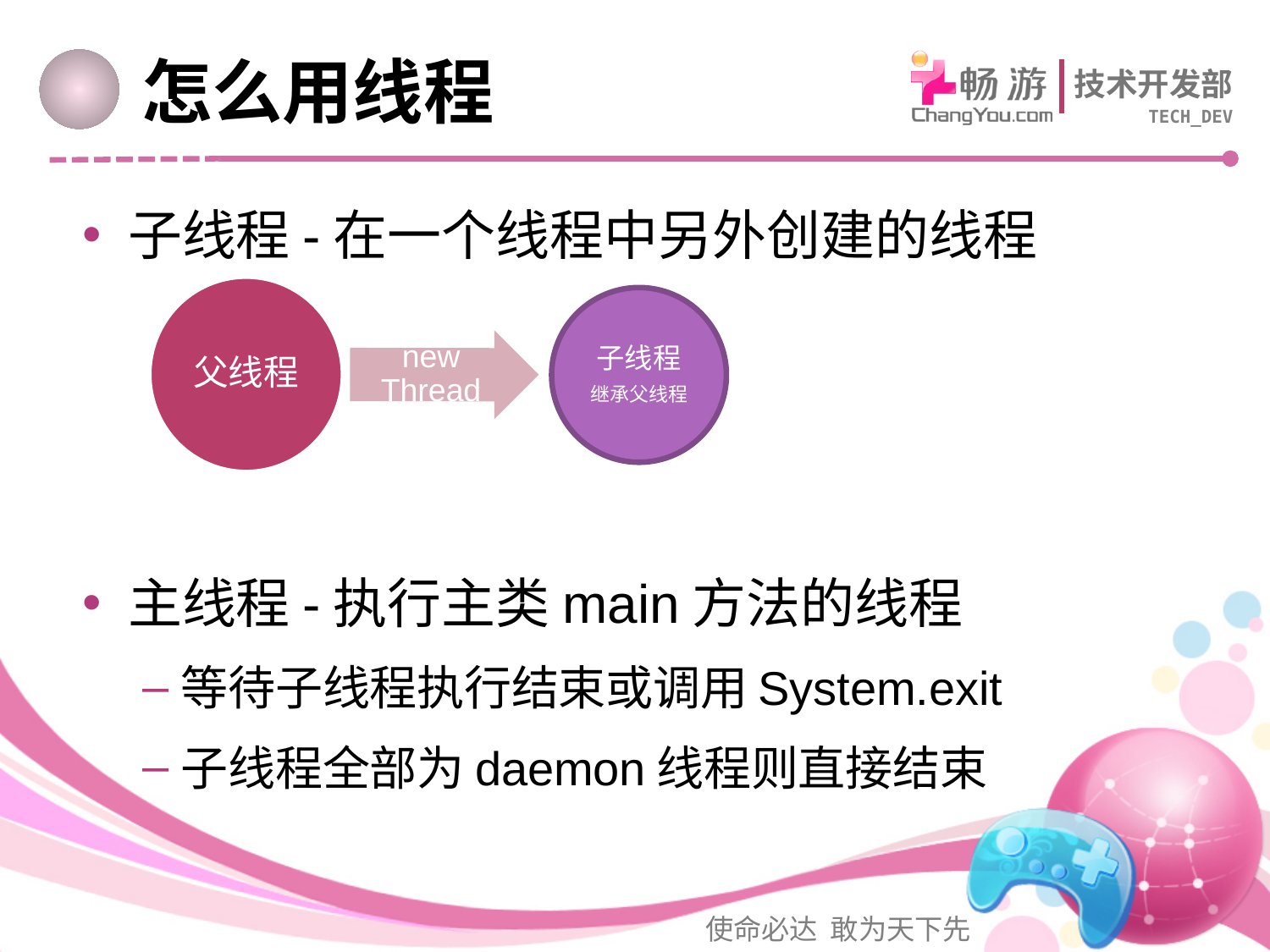

# 怎么用线程
子线程-在一个线程中另外创建的线程

主线程-执行主类main方法的线程
等待子线程执行结束或调用System.exit
子线程全部为daemon线程则直接结束
父线程
new Thread
子线程
继承父线程